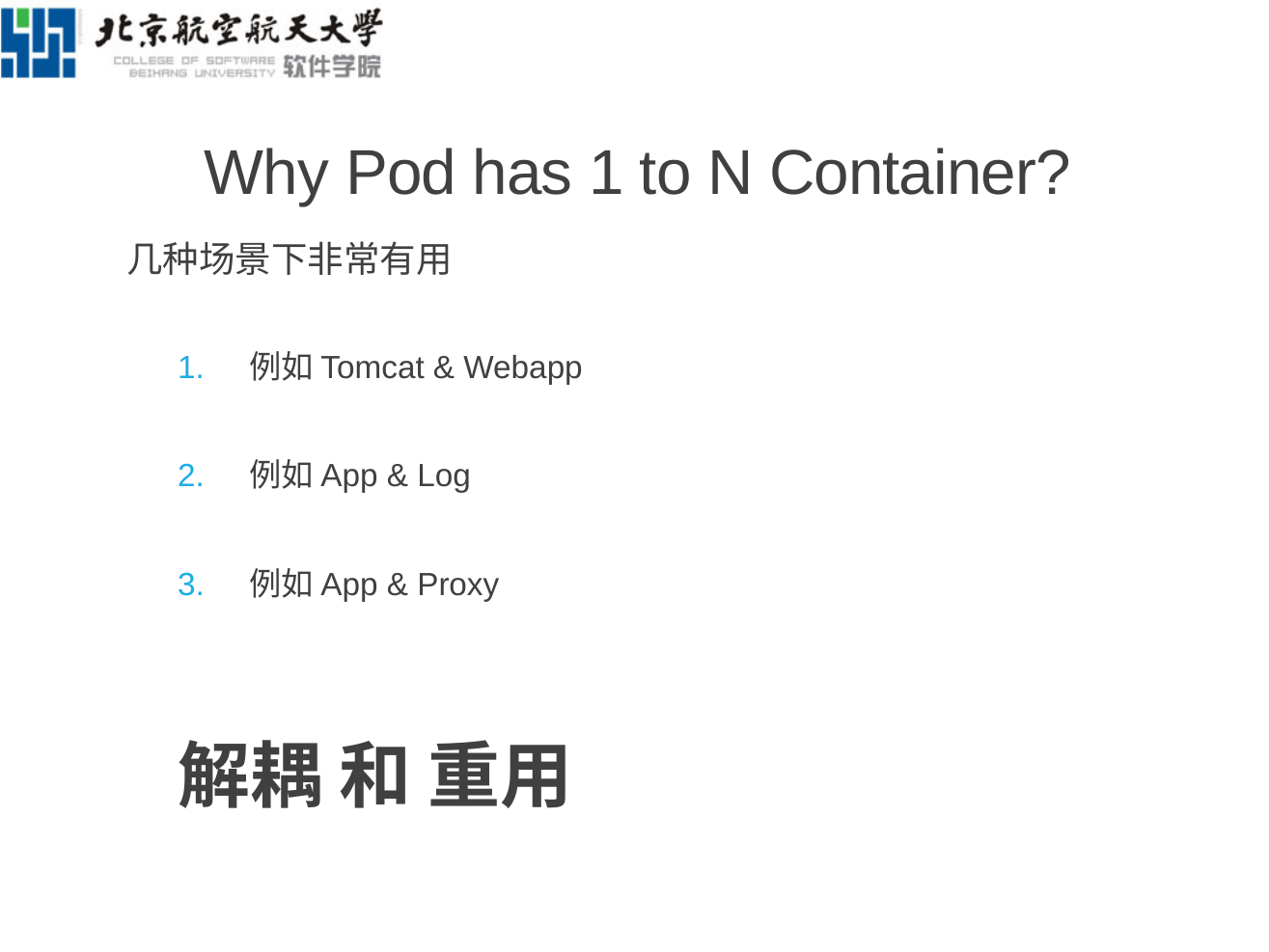

# Why Pod has 1 to N Container?
几种场景下非常有用

例如Tomcat & Webapp

例如App & Log

例如App & Proxy

解耦 和 重用